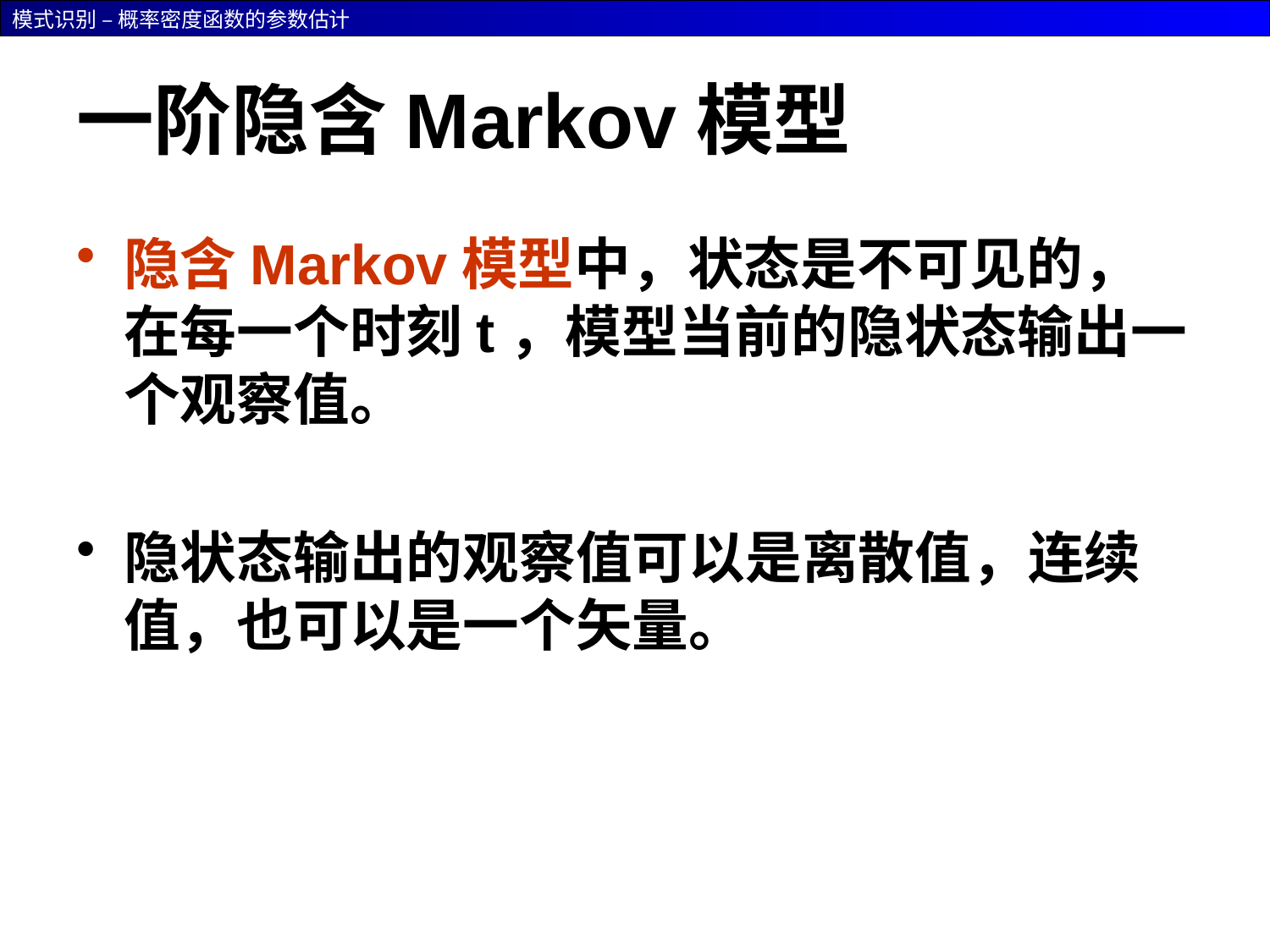

# 一阶隐含Markov模型
隐含Markov模型中，状态是不可见的，在每一个时刻t，模型当前的隐状态输出一个观察值。

隐状态输出的观察值可以是离散值，连续值，也可以是一个矢量。